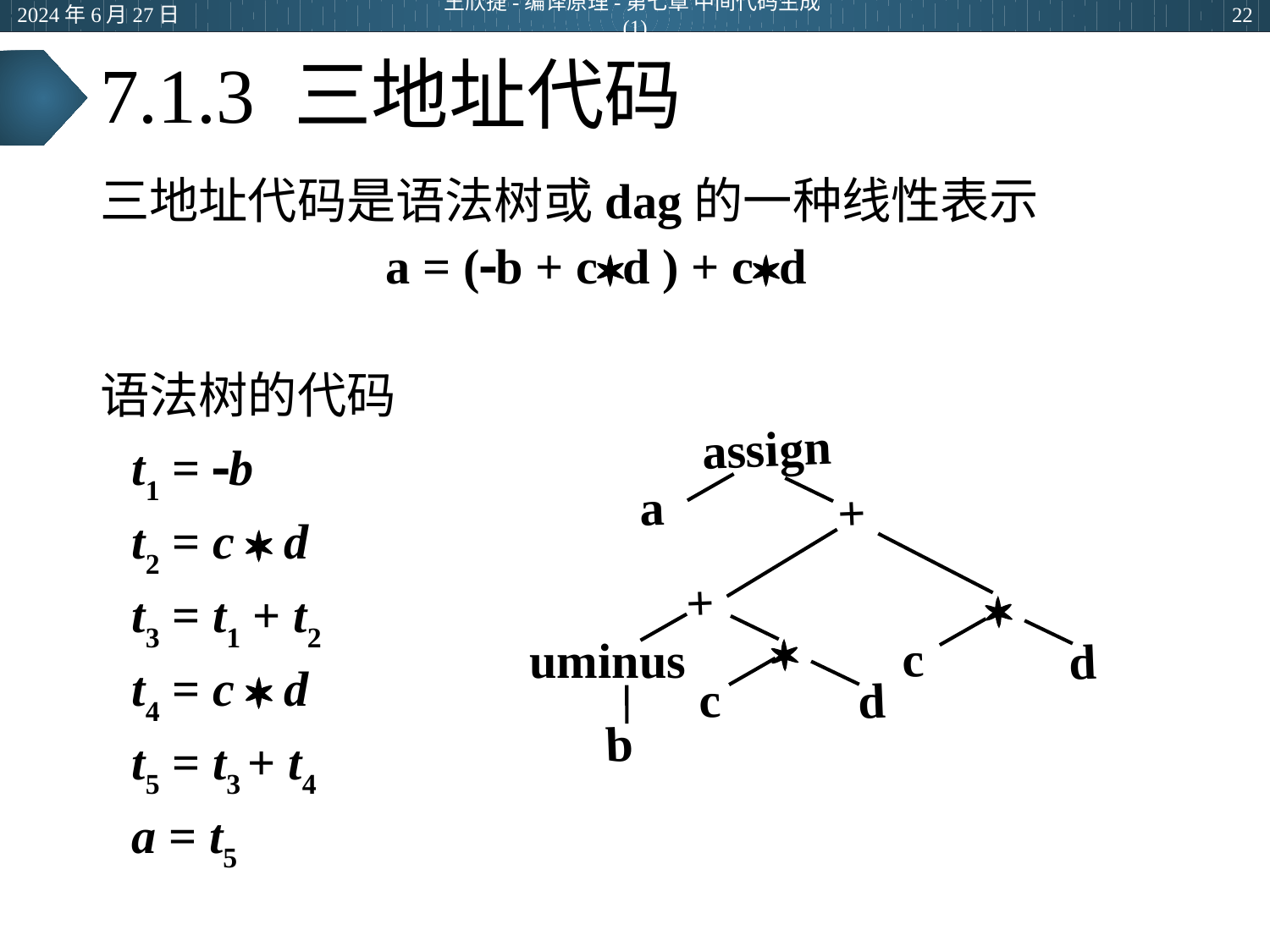

2024年6月27日
王欣捷-编译原理-第七章 中间代码生成(1)
22
# 7.1.3 三地址代码
三地址代码是语法树或dag的一种线性表示
			a = (−b + c∗d ) + c∗d

语法树的代码
	t1 = −b
	t2 = c ∗ d
	t3 = t1 + t2
	t4 = c ∗ d
	t5 = t3 + t4
	a = t5

assign
a

+

+
∗

∗

c
uminus
d

c
d

b